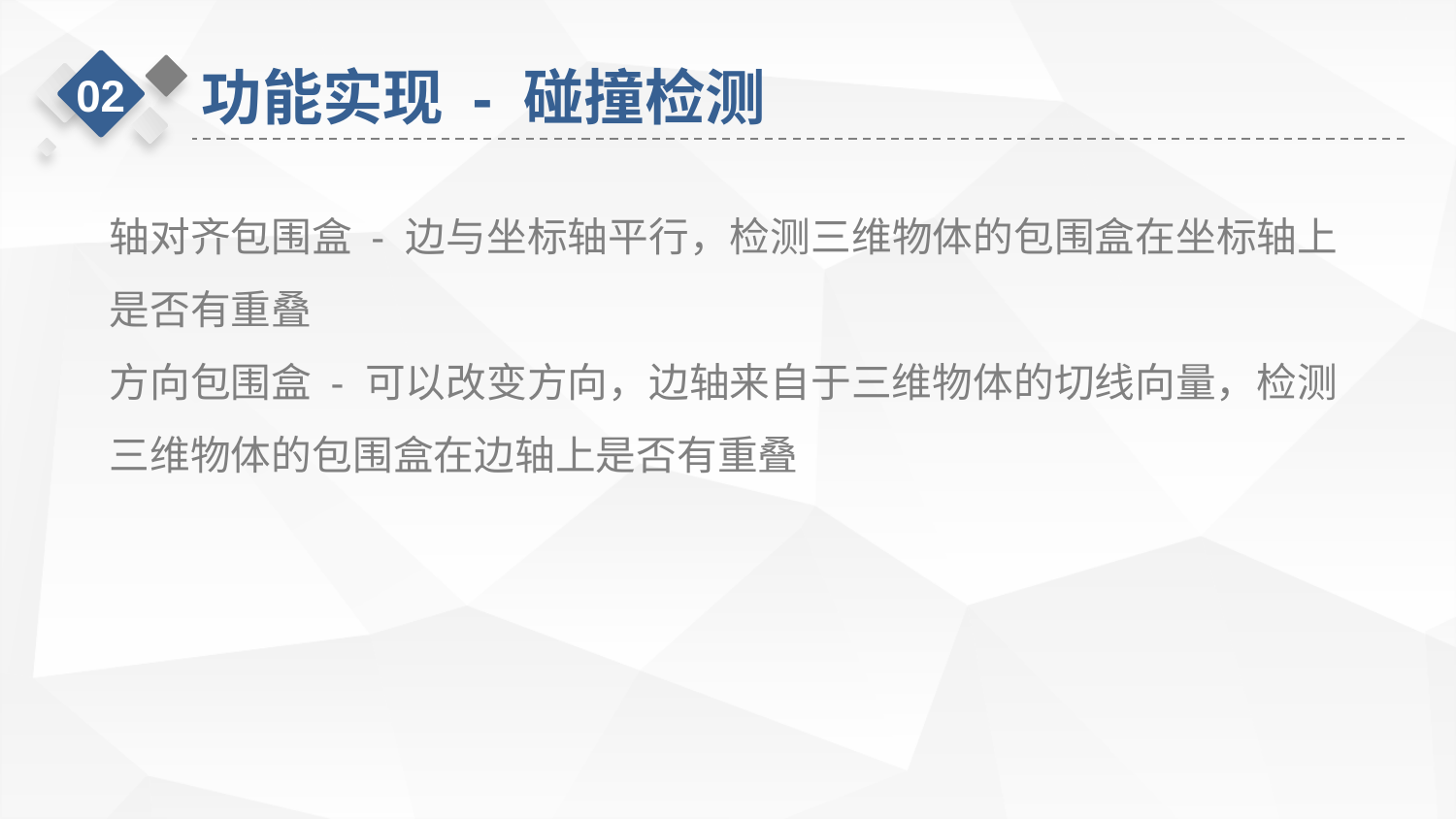

功能实现 - 碰撞检测

02

轴对齐包围盒 - 边与坐标轴平行，检测三维物体的包围盒在坐标轴上是否有重叠
方向包围盒 - 可以改变方向，边轴来自于三维物体的切线向量，检测三维物体的包围盒在边轴上是否有重叠